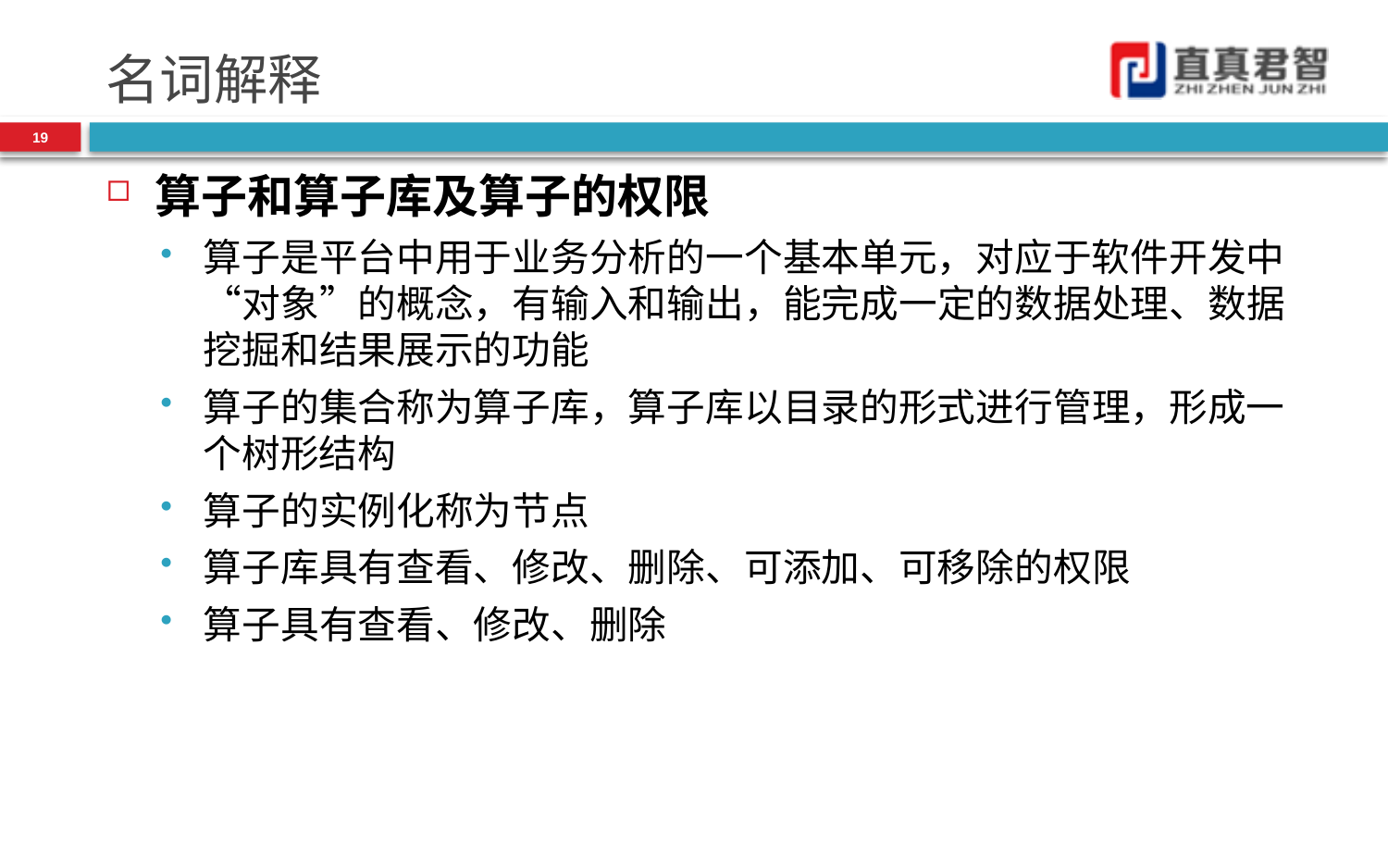

# 名词解释
19
算子和算子库及算子的权限
算子是平台中用于业务分析的一个基本单元，对应于软件开发中 “对象”的概念，有输入和输出，能完成一定的数据处理、数据挖掘和结果展示的功能
算子的集合称为算子库，算子库以目录的形式进行管理，形成一个树形结构
算子的实例化称为节点
算子库具有查看、修改、删除、可添加、可移除的权限
算子具有查看、修改、删除